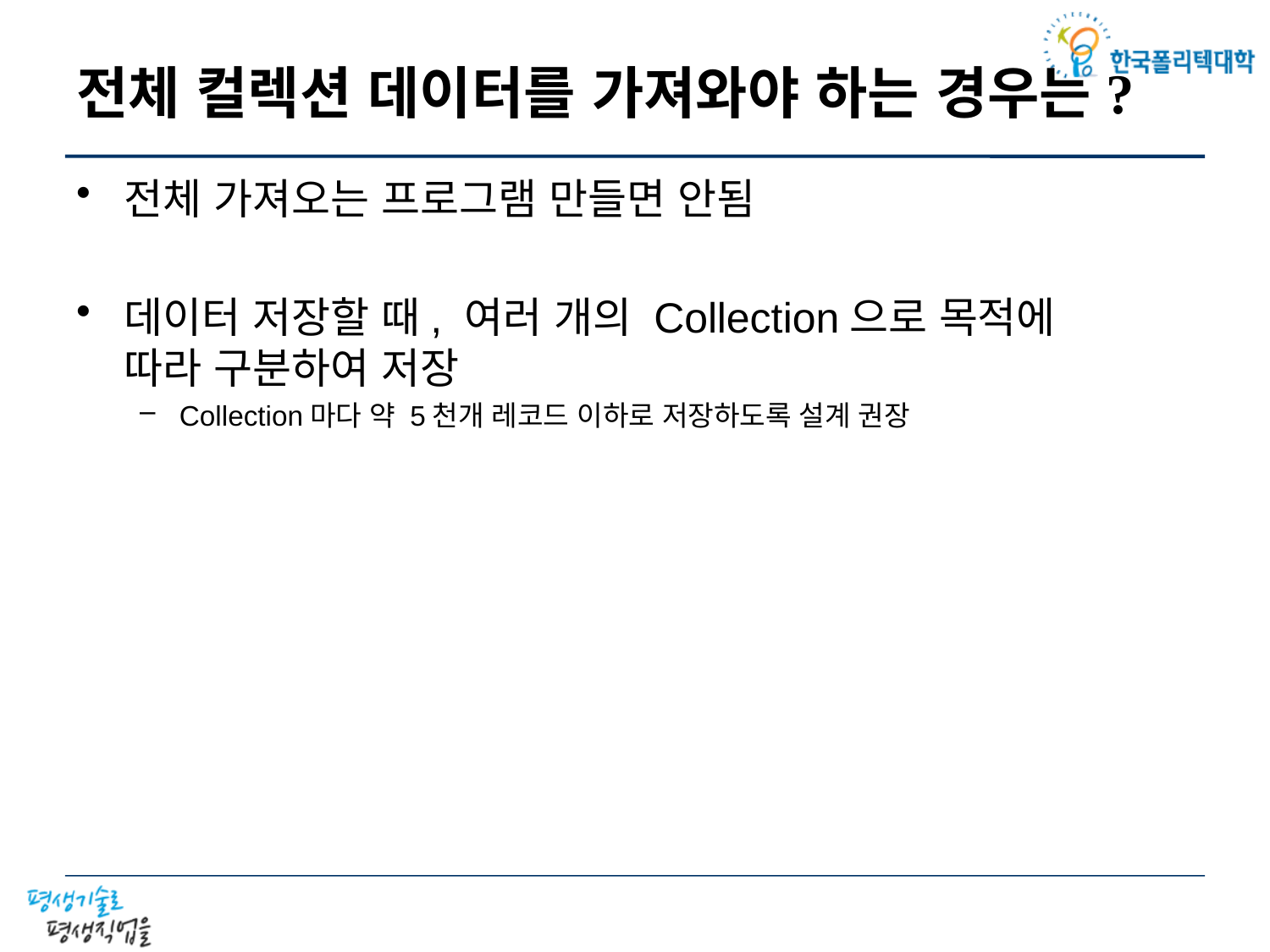

# 전체 컬렉션 데이터를 가져와야 하는 경우는?
전체 가져오는 프로그램 만들면 안됨

데이터 저장할 때, 여러 개의 Collection으로 목적에
따라 구분하여 저장
Collection마다 약 5천개 레코드 이하로 저장하도록 설계 권장